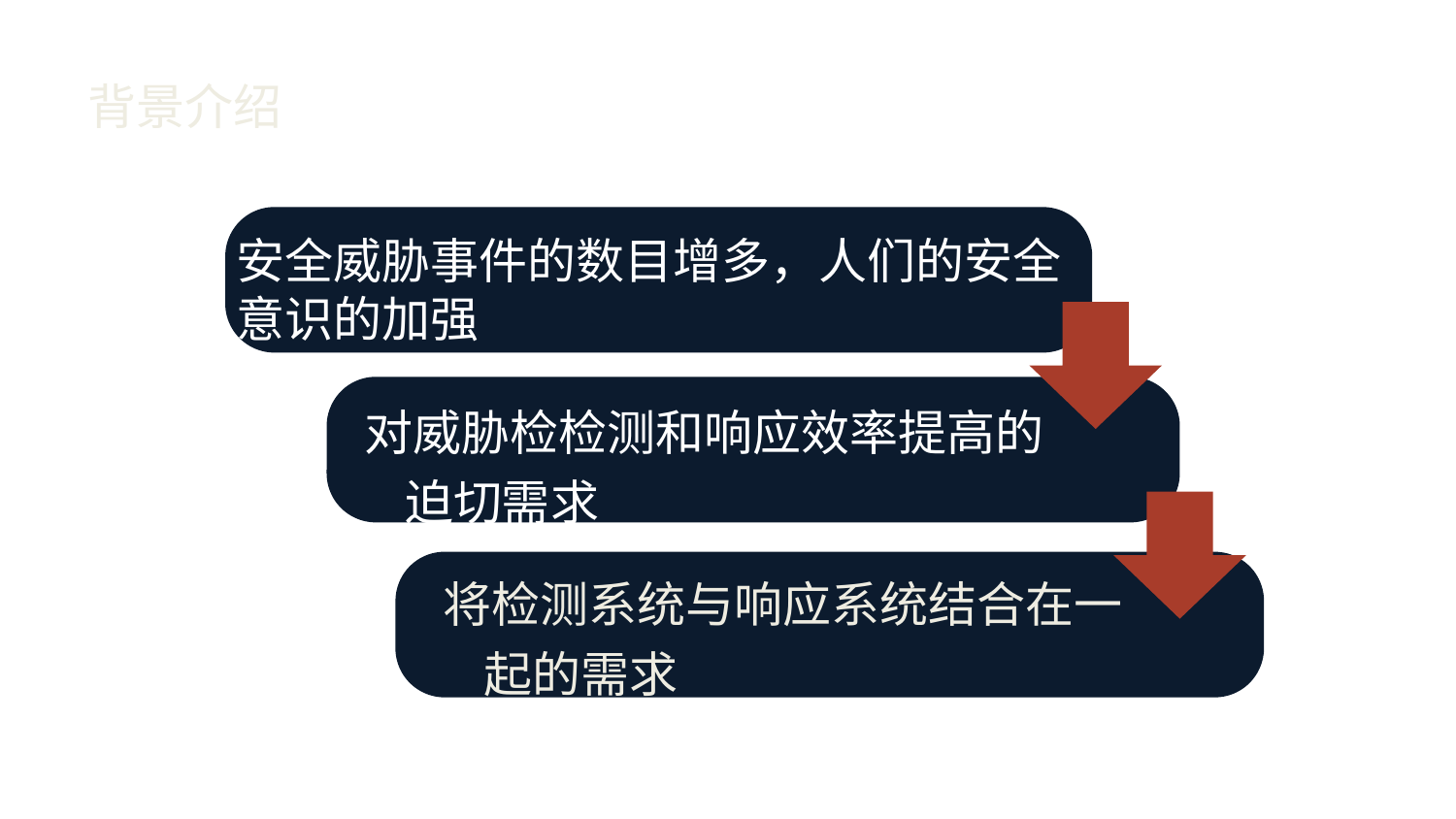

背景介绍

安全威胁事件的数目增多，人们的安全意识的加强

对威胁检检测和响应效率提高的迫切需求

将检测系统与响应系统结合在一起的需求